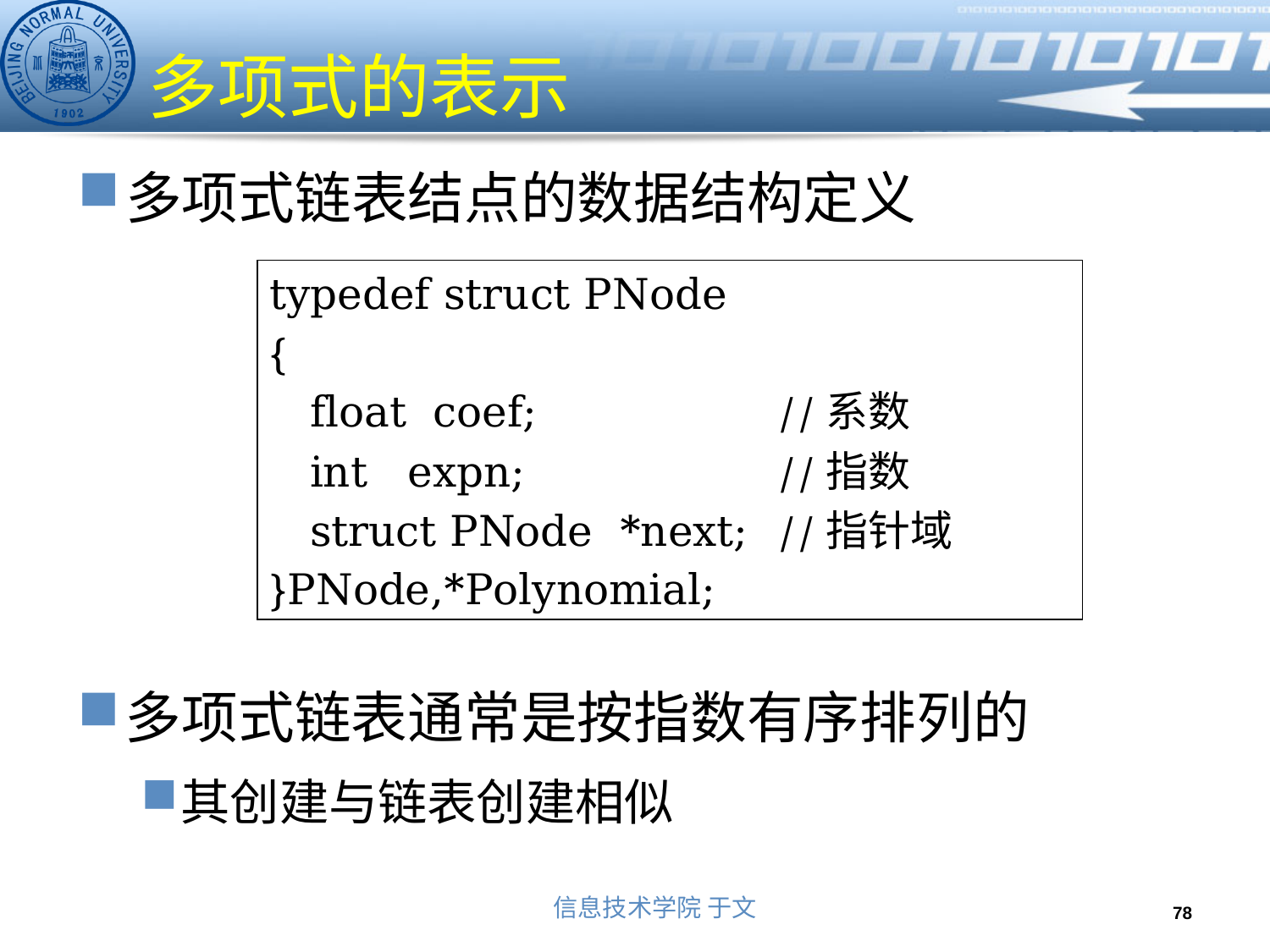

# 多项式的表示
多项式链表结点的数据结构定义
typedef struct PNode
{
   float  coef;		//系数
   int   expn;		//指数
   struct PNode  *next;	//指针域
}PNode,*Polynomial;
多项式链表通常是按指数有序排列的
其创建与链表创建相似
78